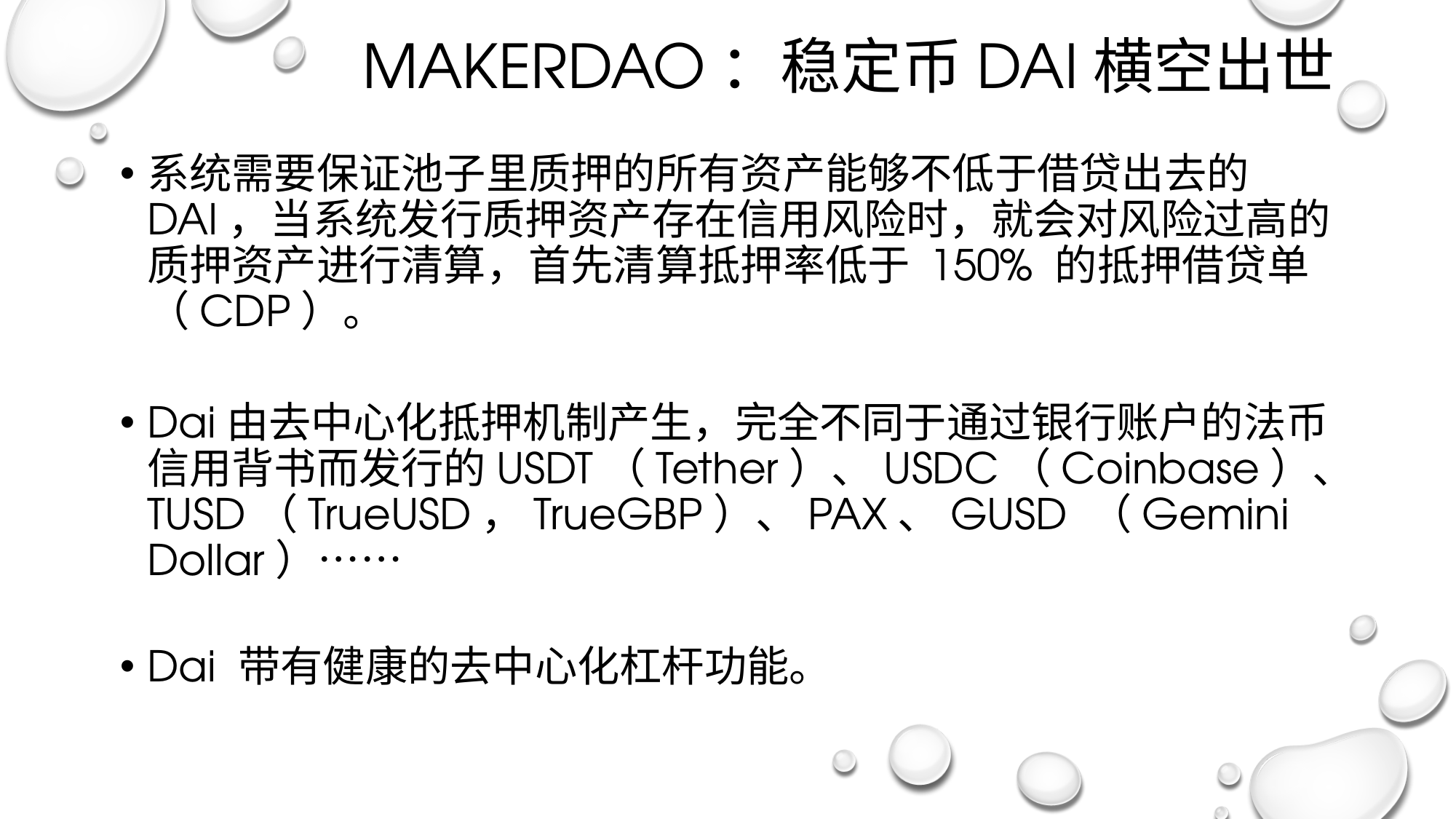

# MakerDAO：稳定币DAI横空出世
系统需要保证池子里质押的所有资产能够不低于借贷出去的DAI，当系统发行质押资产存在信用风险时，就会对风险过高的质押资产进行清算，首先清算抵押率低于 150% 的抵押借贷单（CDP）。
Dai由去中心化抵押机制产生，完全不同于通过银行账户的法币信用背书而发行的USDT（Tether）、USDC（Coinbase）、TUSD（TrueUSD，TrueGBP）、PAX、GUSD （Gemini Dollar）……
Dai 带有健康的去中心化杠杆功能。